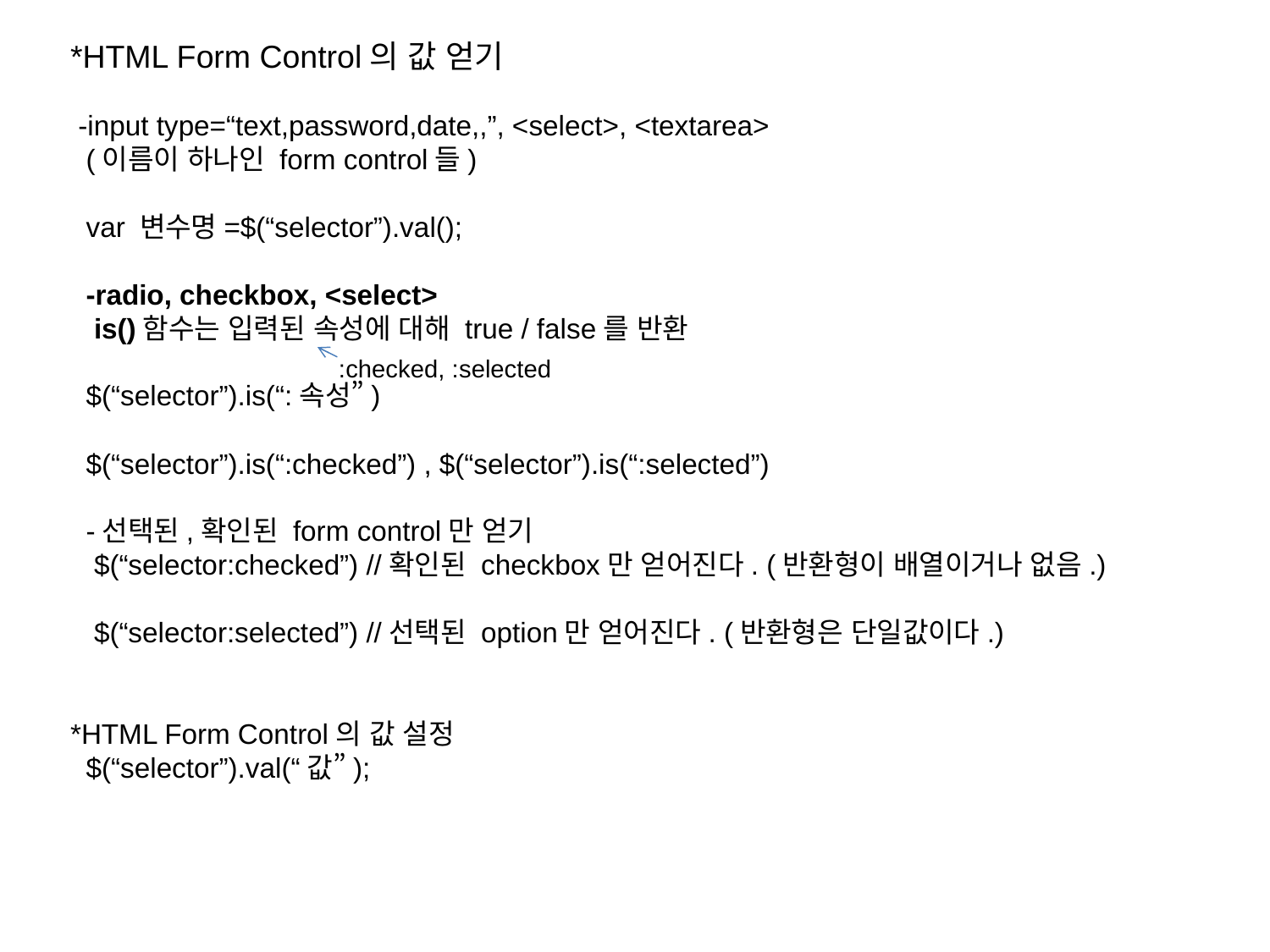

*HTML Form Control의 값 얻기

 -input type=“text,password,date,,”, <select>, <textarea>
  (이름이 하나인 form control들)

  var 변수명=$(“selector”).val();

  -radio, checkbox, <select>
   is()함수는 입력된 속성에 대해 true / false를 반환

  $(“selector”).is(“:속성”)

  $(“selector”).is(“:checked”) , $(“selector”).is(“:selected”)

  -선택된,확인된 form control만 얻기
   $(“selector:checked”) //확인된 checkbox만 얻어진다. (반환형이 배열이거나 없음.)

   $(“selector:selected”) //선택된 option만 얻어진다. (반환형은 단일값이다.)

*HTML Form Control의 값 설정
  $(“selector”).val(“값”);

:checked, :selected